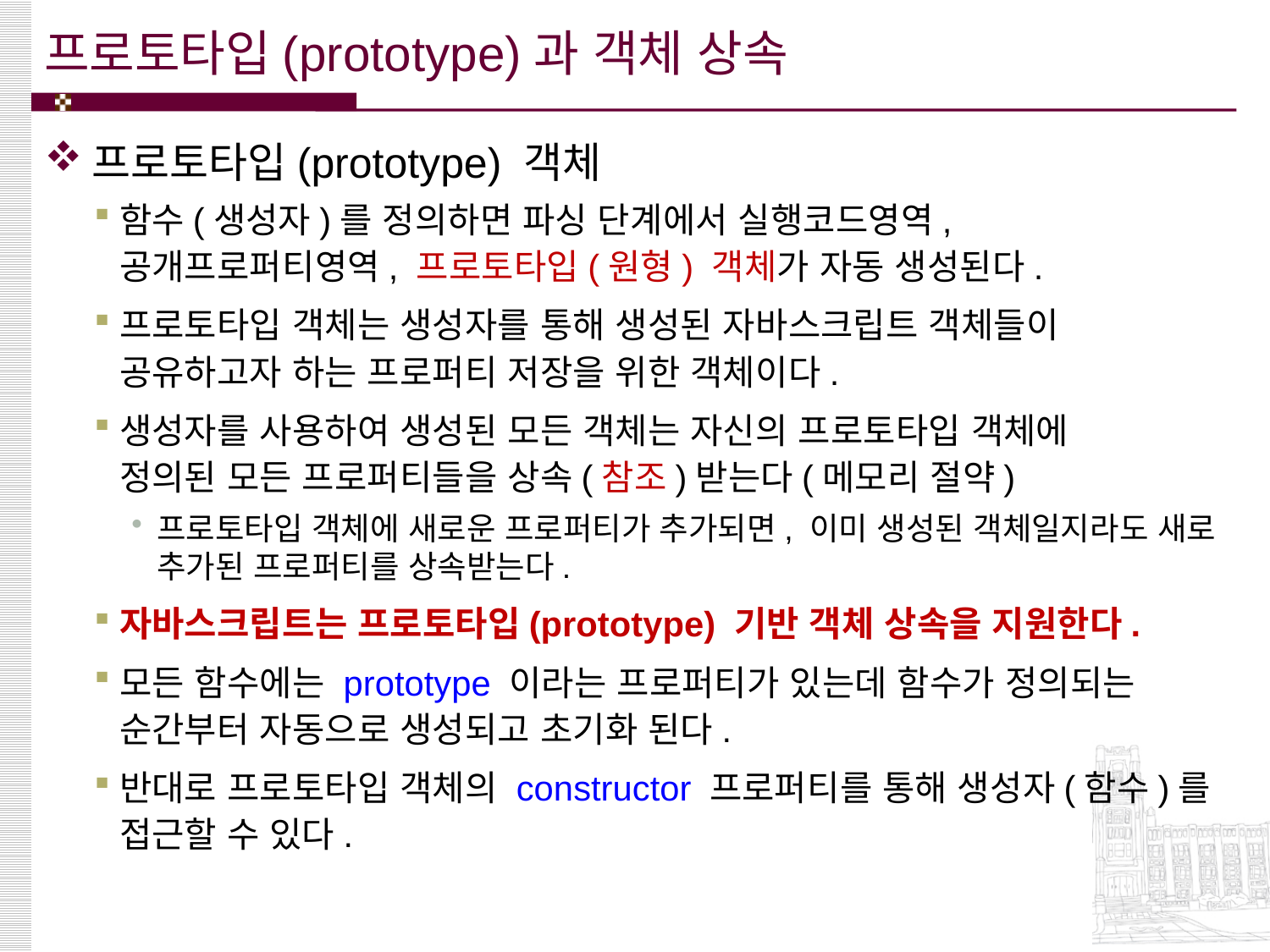

# 프로토타입(prototype)과 객체 상속
프로토타입(prototype) 객체
함수(생성자)를 정의하면 파싱 단계에서 실행코드영역, 공개프로퍼티영역, 프로토타입(원형) 객체가 자동 생성된다.
프로토타입 객체는 생성자를 통해 생성된 자바스크립트 객체들이
공유하고자 하는 프로퍼티 저장을 위한 객체이다.
생성자를 사용하여 생성된 모든 객체는 자신의 프로토타입 객체에
정의된 모든 프로퍼티들을 상속(참조)받는다(메모리 절약)
프로토타입 객체에 새로운 프로퍼티가 추가되면, 이미 생성된 객체일지라도 새로 추가된 프로퍼티를 상속받는다.
자바스크립트는 프로토타입(prototype) 기반 객체 상속을 지원한다.
모든 함수에는 prototype 이라는 프로퍼티가 있는데 함수가 정의되는 순간부터 자동으로 생성되고 초기화 된다.
반대로 프로토타입 객체의 constructor 프로퍼티를 통해 생성자(함수)를 접근할 수 있다.